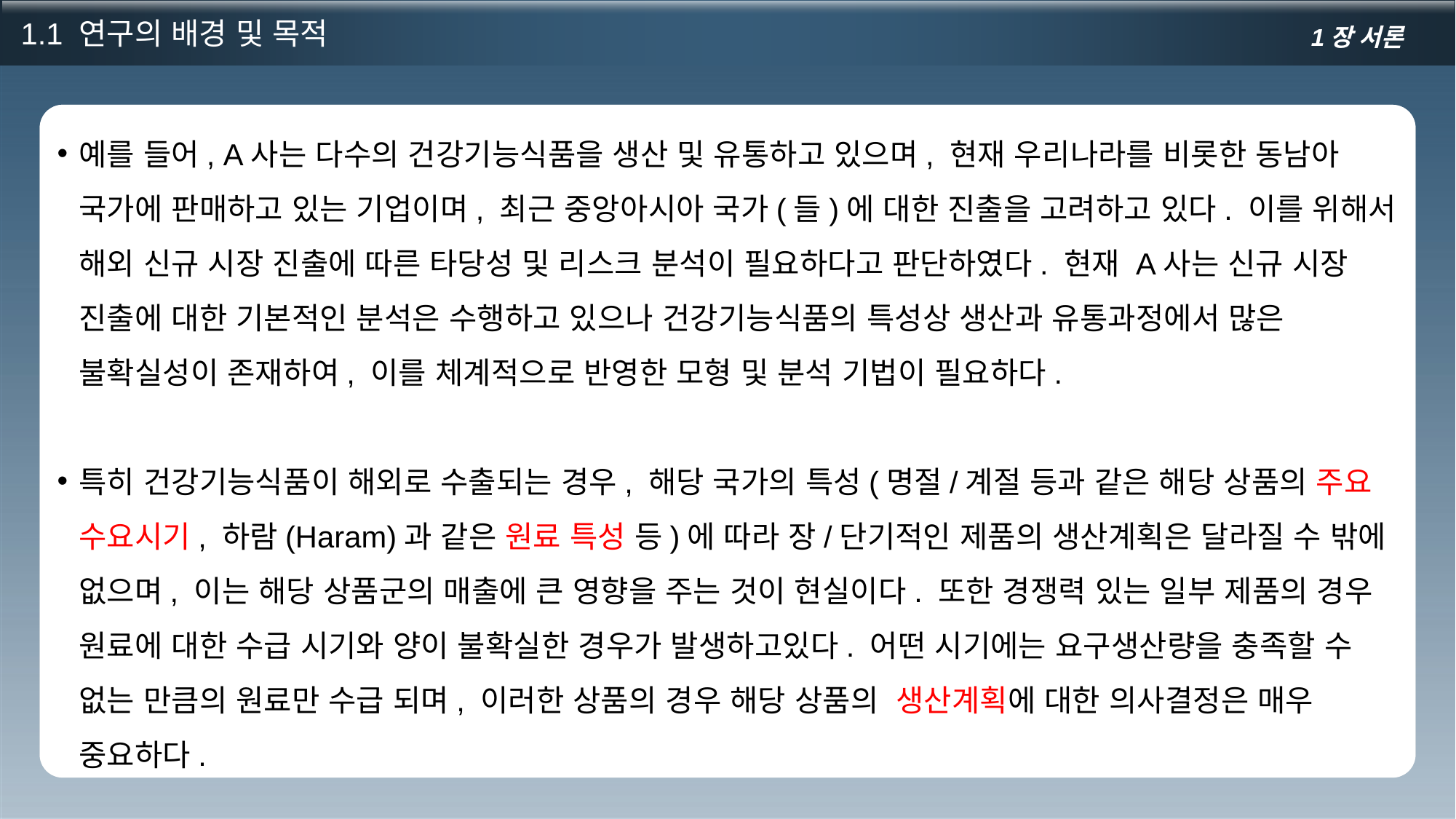

1.1 연구의 배경 및 목적
1장 서론
예를 들어, A사는 다수의 건강기능식품을 생산 및 유통하고 있으며, 현재 우리나라를 비롯한 동남아 국가에 판매하고 있는 기업이며, 최근 중앙아시아 국가(들)에 대한 진출을 고려하고 있다. 이를 위해서 해외 신규 시장 진출에 따른 타당성 및 리스크 분석이 필요하다고 판단하였다. 현재 A사는 신규 시장 진출에 대한 기본적인 분석은 수행하고 있으나 건강기능식품의 특성상 생산과 유통과정에서 많은 불확실성이 존재하여, 이를 체계적으로 반영한 모형 및 분석 기법이 필요하다.

특히 건강기능식품이 해외로 수출되는 경우, 해당 국가의 특성(명절/계절 등과 같은 해당 상품의 주요 수요시기, 하람(Haram)과 같은 원료 특성 등)에 따라 장/단기적인 제품의 생산계획은 달라질 수 밖에 없으며, 이는 해당 상품군의 매출에 큰 영향을 주는 것이 현실이다. 또한 경쟁력 있는 일부 제품의 경우 원료에 대한 수급 시기와 양이 불확실한 경우가 발생하고있다. 어떤 시기에는 요구생산량을 충족할 수 없는 만큼의 원료만 수급 되며, 이러한 상품의 경우 해당 상품의  생산계획에 대한 의사결정은 매우 중요하다.